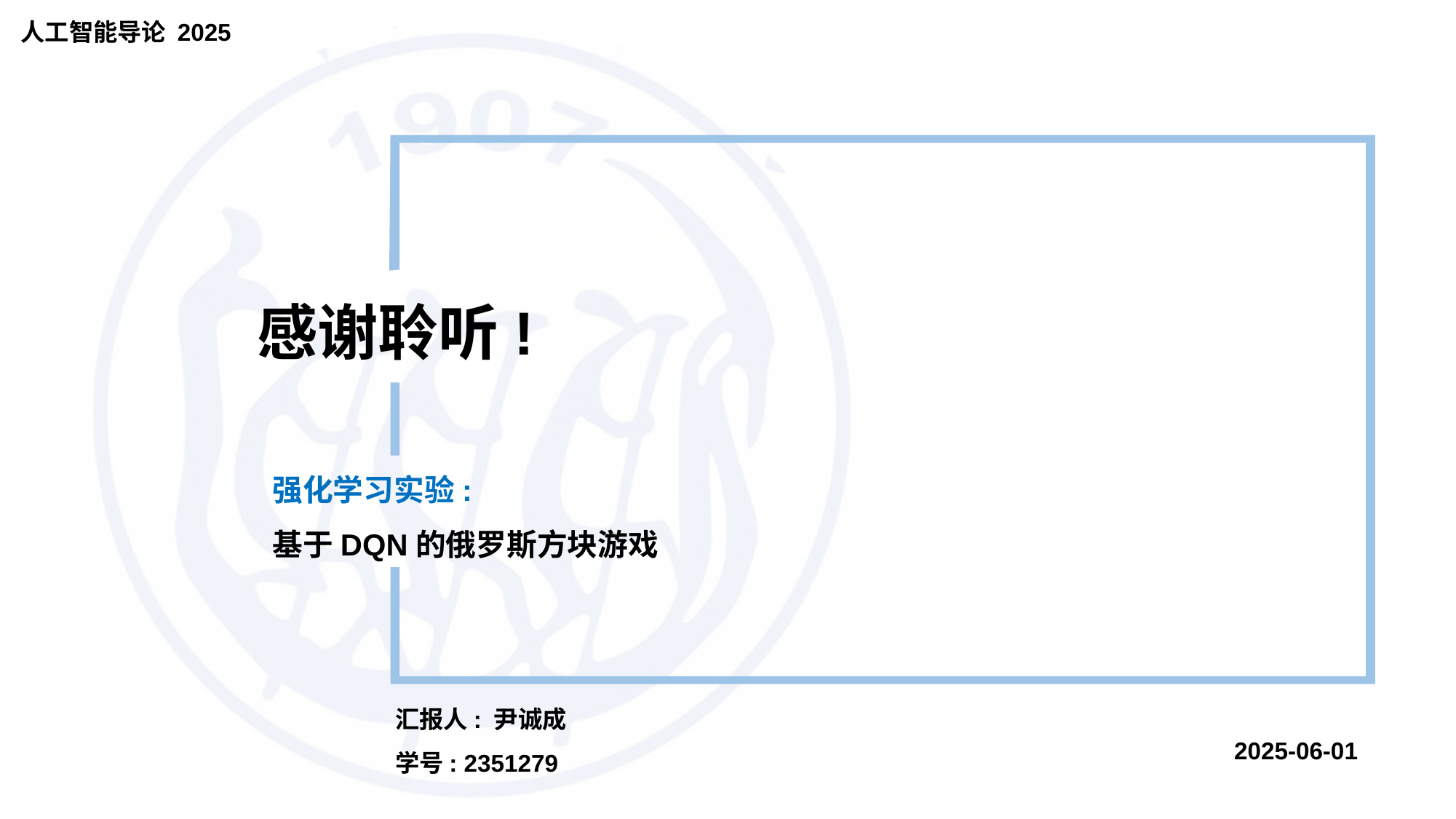

人工智能导论 2025
感谢聆听!
强化学习实验:
基于DQN的俄罗斯方块游戏
汇报人: 尹诚成
学号: 2351279
2025-06-01